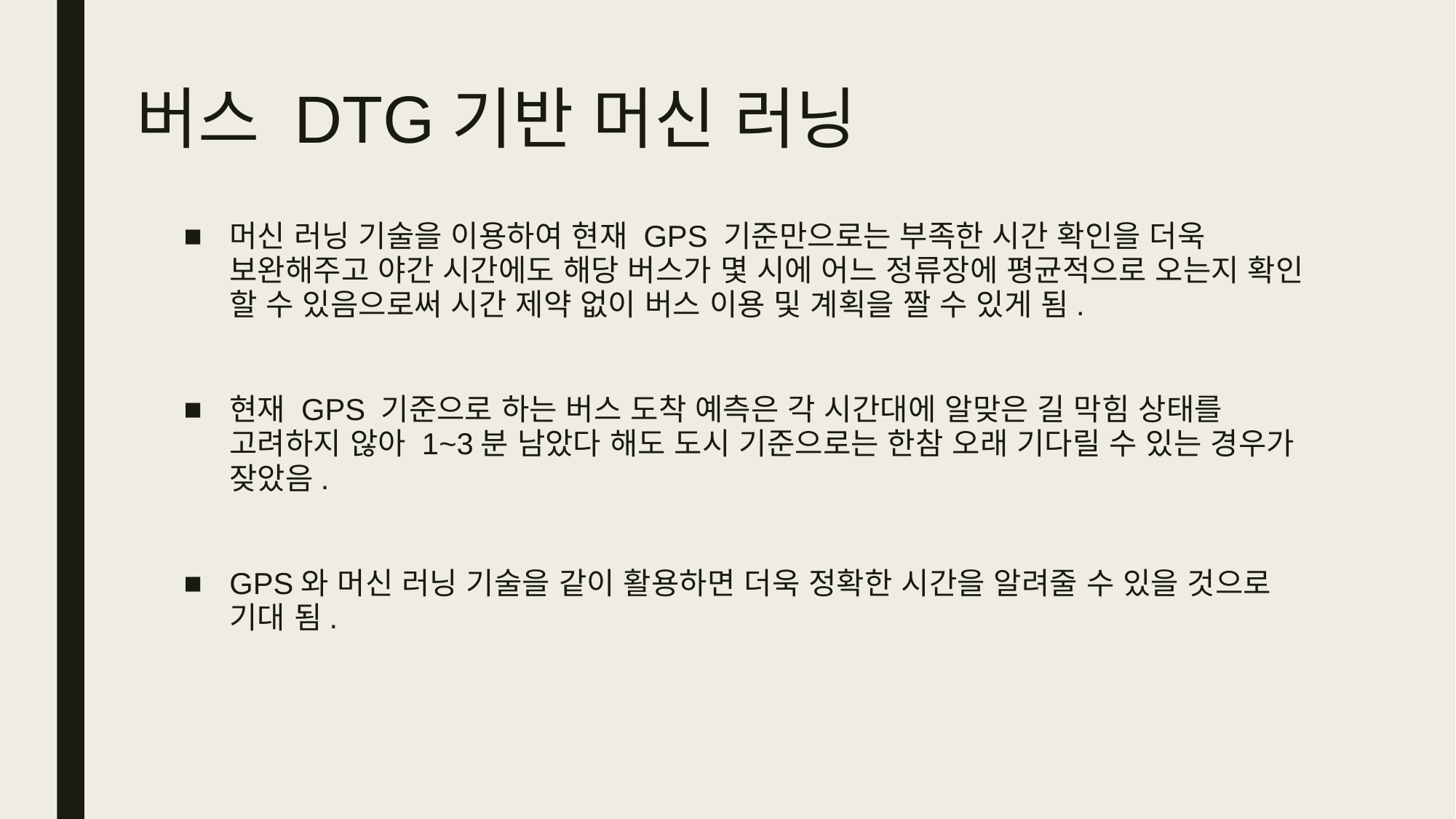

# 버스 DTG기반 머신 러닝
머신 러닝 기술을 이용하여 현재 GPS 기준만으로는 부족한 시간 확인을 더욱 보완해주고 야간 시간에도 해당 버스가 몇 시에 어느 정류장에 평균적으로 오는지 확인 할 수 있음으로써 시간 제약 없이 버스 이용 및 계획을 짤 수 있게 됨.

현재 GPS 기준으로 하는 버스 도착 예측은 각 시간대에 알맞은 길 막힘 상태를 고려하지 않아 1~3분 남았다 해도 도시 기준으로는 한참 오래 기다릴 수 있는 경우가 잦았음.

GPS와 머신 러닝 기술을 같이 활용하면 더욱 정확한 시간을 알려줄 수 있을 것으로 기대 됨.